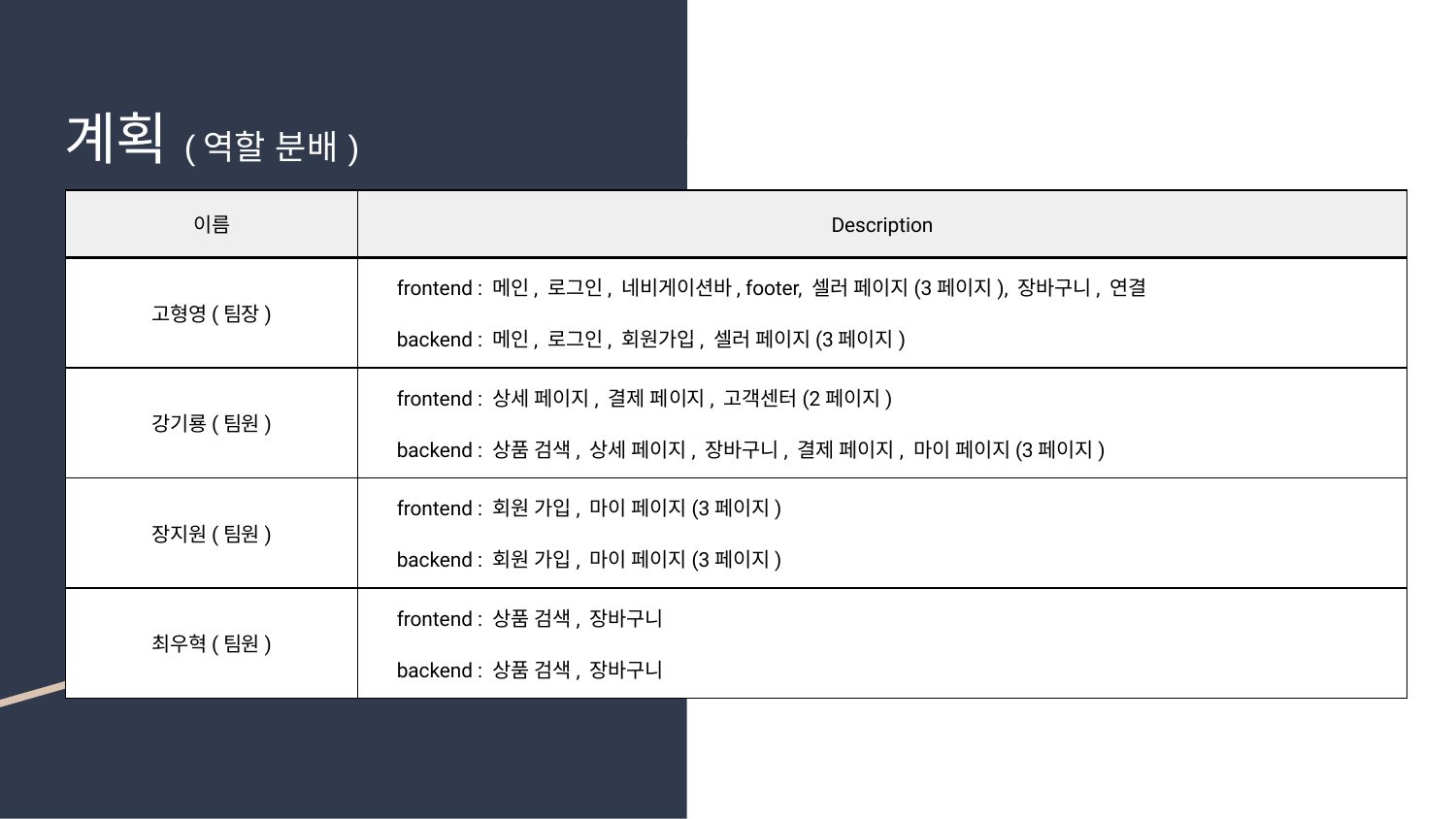

# 계획(역할 분배)

| 이름 | Description |
| --- | --- |
| 고형영(팀장) | frontend : 메인, 로그인, 네비게이션바, footer, 셀러 페이지(3페이지), 장바구니, 연결 backend : 메인, 로그인, 회원가입, 셀러 페이지(3페이지) |
| 강기룡(팀원) | frontend : 상세 페이지, 결제 페이지, 고객센터(2페이지) backend : 상품 검색, 상세 페이지, 장바구니, 결제 페이지, 마이 페이지(3페이지) |
| 장지원(팀원) | frontend : 회원 가입, 마이 페이지(3페이지) backend : 회원 가입, 마이 페이지(3페이지) |
| 최우혁(팀원) | frontend : 상품 검색, 장바구니 backend : 상품 검색, 장바구니 |